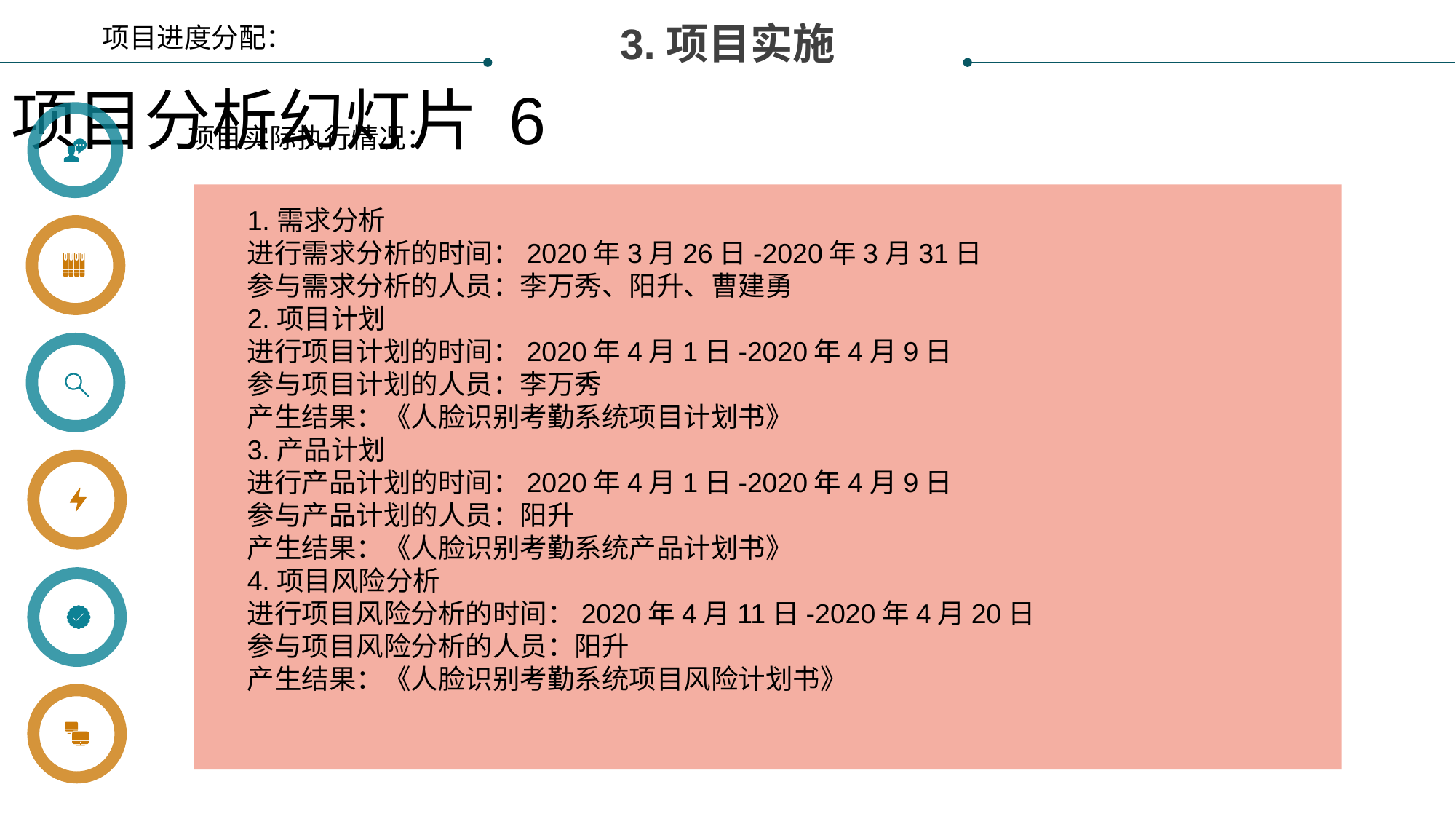

项目进度分配：
3.项目实施
项目分析幻灯片 6

项目实际执行情况：

1.需求分析
进行需求分析的时间：2020年3月26日-2020年3月31日
参与需求分析的人员：李万秀、阳升、曹建勇
2.项目计划
进行项目计划的时间：2020年4月1日-2020年4月9日
参与项目计划的人员：李万秀
产生结果：《人脸识别考勤系统项目计划书》
3.产品计划
进行产品计划的时间：2020年4月1日-2020年4月9日
参与产品计划的人员：阳升
产生结果：《人脸识别考勤系统产品计划书》
4.项目风险分析
进行项目风险分析的时间：2020年4月11日-2020年4月20日
参与项目风险分析的人员：阳升
产生结果：《人脸识别考勤系统项目风险计划书》